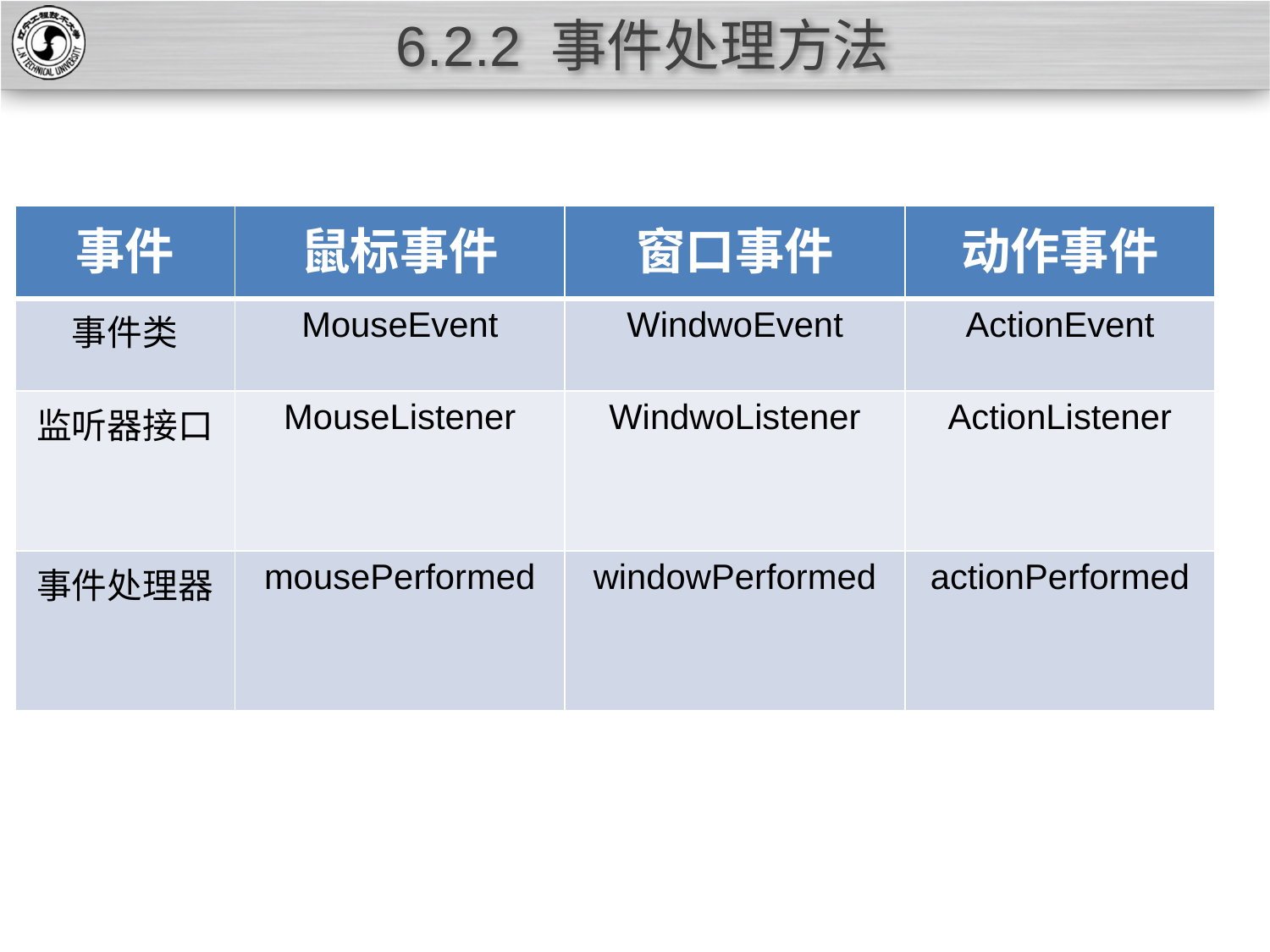

# 6.2.2 事件处理方法
| 事件 | 鼠标事件 | 窗口事件 | 动作事件 |
| --- | --- | --- | --- |
| 事件类 | MouseEvent | WindwoEvent | ActionEvent |
| 监听器接口 | MouseListener | WindwoListener | ActionListener |
| 事件处理器 | mousePerformed | windowPerformed | actionPerformed |